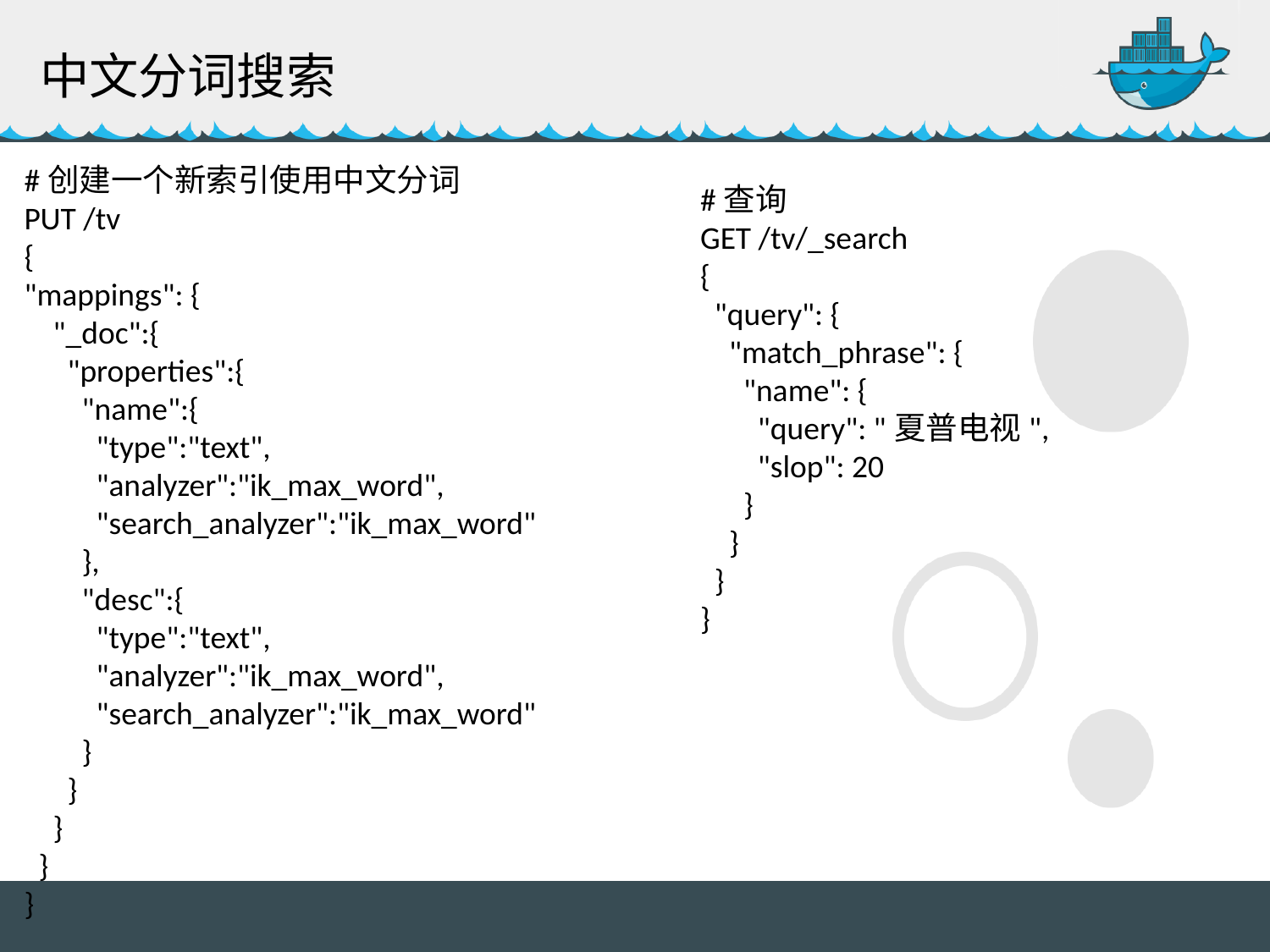

中文分词搜索
#创建一个新索引使用中文分词
PUT /tv
{
"mappings": {
    "_doc":{
      "properties":{
        "name":{
          "type":"text",
          "analyzer":"ik_max_word",
          "search_analyzer":"ik_max_word"
        },
        "desc":{
          "type":"text",
          "analyzer":"ik_max_word",
          "search_analyzer":"ik_max_word"
        }
      }
    }
  }
}

#查询
GET /tv/_search
{
  "query": {
    "match_phrase": {
      "name": {
        "query": "夏普电视",
        "slop": 20
      }
    }
  }
}